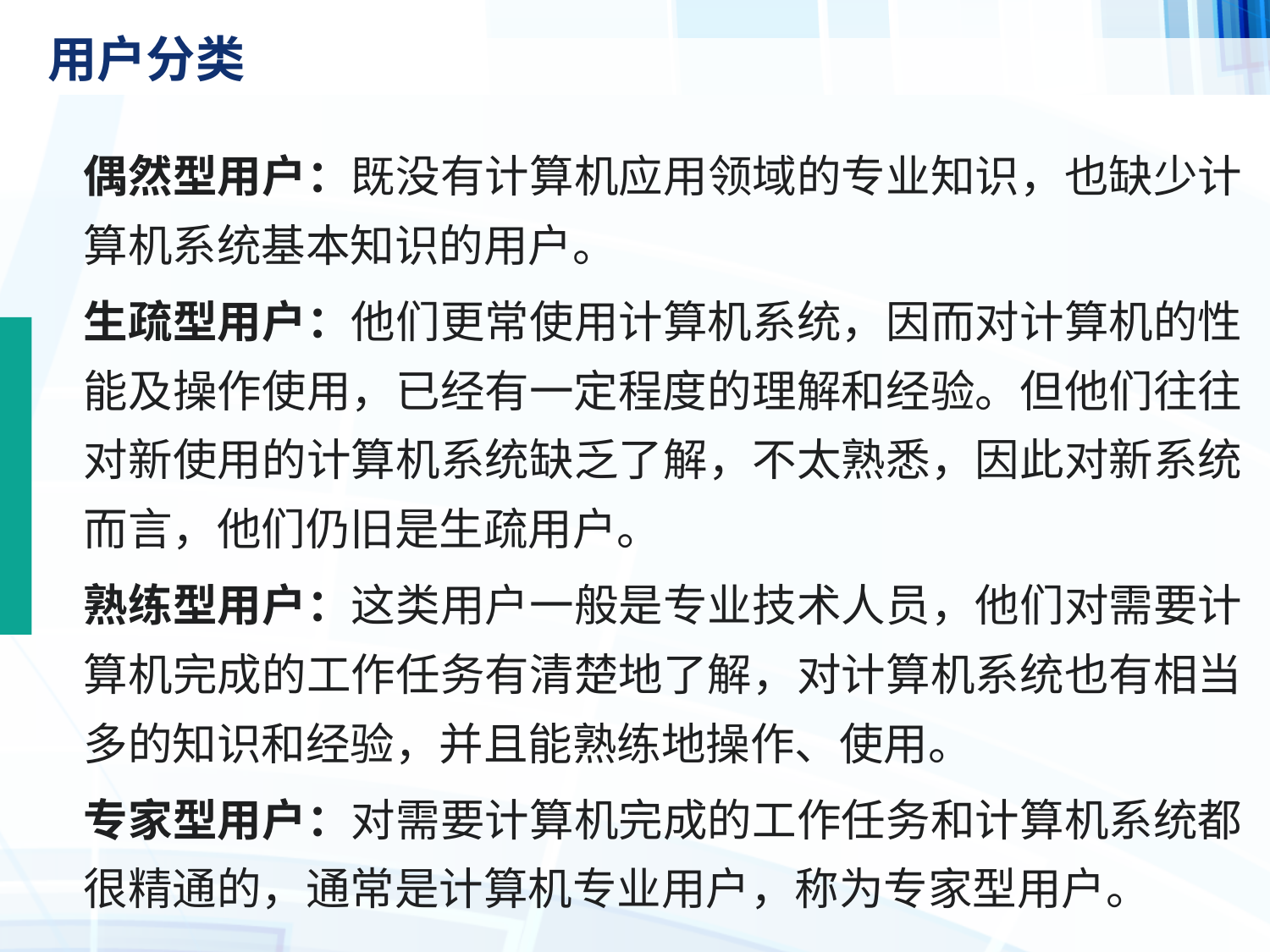

# 用户分类
偶然型用户：既没有计算机应用领域的专业知识，也缺少计算机系统基本知识的用户。
生疏型用户：他们更常使用计算机系统，因而对计算机的性能及操作使用，已经有一定程度的理解和经验。但他们往往对新使用的计算机系统缺乏了解，不太熟悉，因此对新系统而言，他们仍旧是生疏用户。
熟练型用户：这类用户一般是专业技术人员，他们对需要计算机完成的工作任务有清楚地了解，对计算机系统也有相当多的知识和经验，并且能熟练地操作、使用。
专家型用户：对需要计算机完成的工作任务和计算机系统都很精通的，通常是计算机专业用户，称为专家型用户。